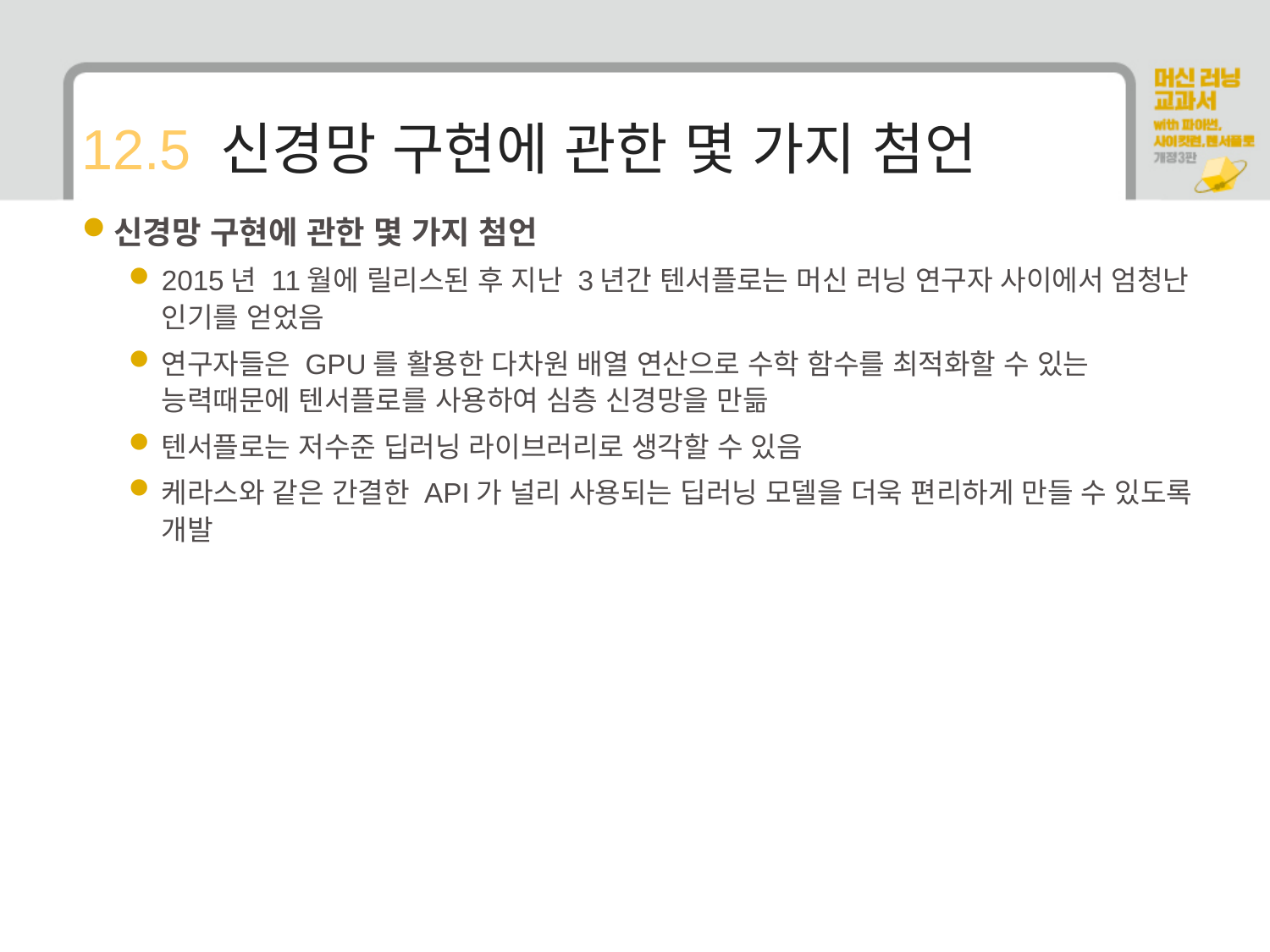

# 12.5 신경망 구현에 관한 몇 가지 첨언
신경망 구현에 관한 몇 가지 첨언
2015년 11월에 릴리스된 후 지난 3년간 텐서플로는 머신 러닝 연구자 사이에서 엄청난 인기를 얻었음
연구자들은 GPU를 활용한 다차원 배열 연산으로 수학 함수를 최적화할 수 있는 능력때문에 텐서플로를 사용하여 심층 신경망을 만듦
텐서플로는 저수준 딥러닝 라이브러리로 생각할 수 있음
케라스와 같은 간결한 API가 널리 사용되는 딥러닝 모델을 더욱 편리하게 만들 수 있도록 개발